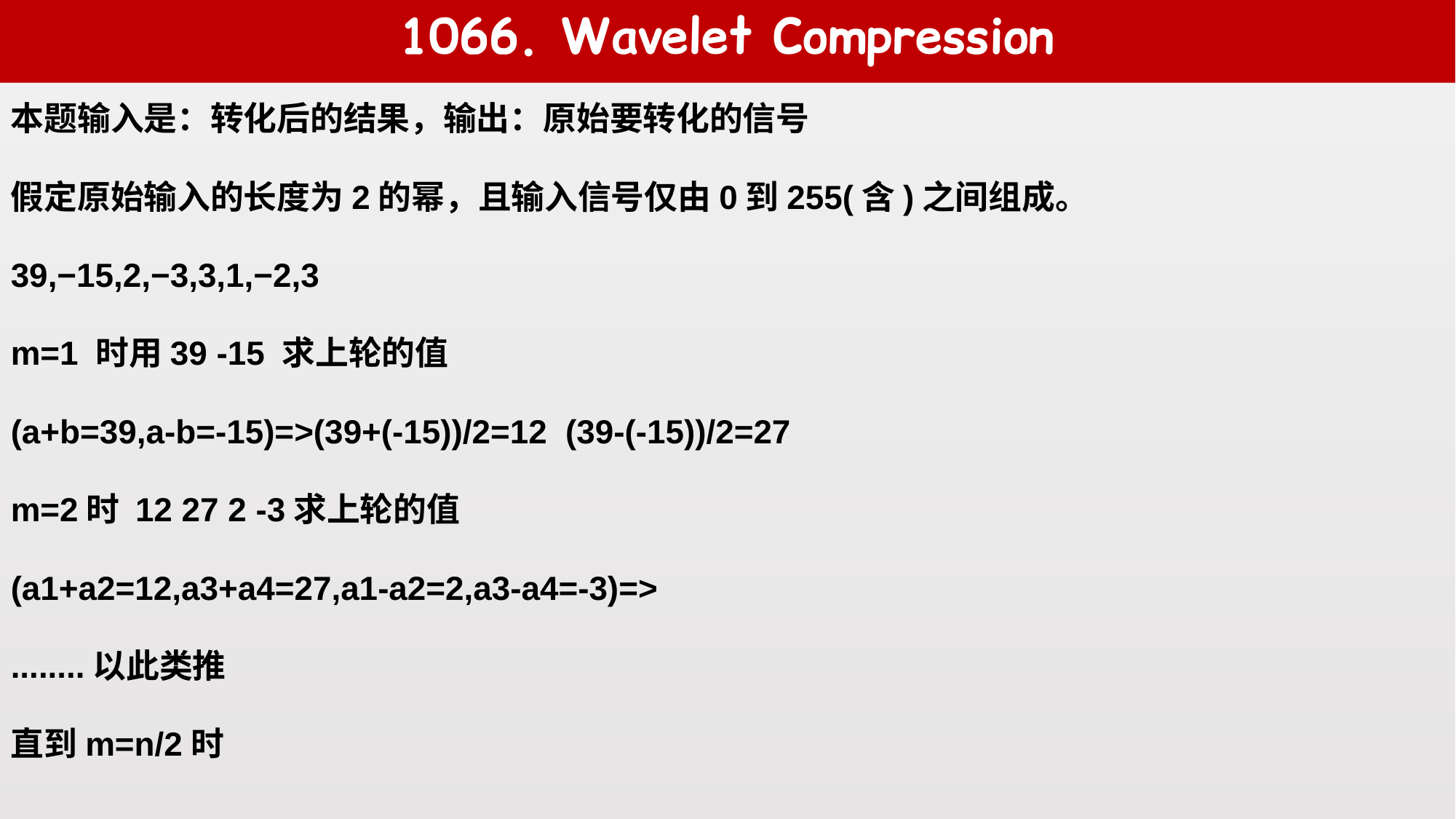

1066. Wavelet Compression
本题输入是：转化后的结果，输出：原始要转化的信号
假定原始输入的长度为2的幂，且输入信号仅由0到255(含)之间组成。
39,−15,2,−3,3,1,−2,3
m=1 时用39 -15 求上轮的值
(a+b=39,a-b=-15)=>(39+(-15))/2=12  (39-(-15))/2=27
m=2时 12 27 2 -3求上轮的值
(a1+a2=12,a3+a4=27,a1-a2=2,a3-a4=-3)=>
........以此类推
直到m=n/2时

const int maxN=260;
int a[maxN],b[maxN];
int main()
{
	int i,n,m;
	while(scanf("%d",&n)&&n！=0){
		for(i=1;i<=n;++i)
			scanf("%d",&a[i]);
		m=1;
		while(m<=n/2){
//m=1,m=2,m=4....一共t次转化，2^t=n
			for(i=1;i<=m;++i){
//a[i]是两数之和，a[i+m]是两数之差
				b[2*i-1]=(a[i]+a[i+m])/2;
				b[2*i]=(a[i]-a[i+m])/2;
			}
			for(i=1;i<=2*m;++i)
//更新每轮恢复的值
				a[i]=b[i];
			m*=2;
		}
		for(i=1;i<=n;++i)
			printf("%d ",a[i]);
		printf("\n");
	}
	return 0;
}